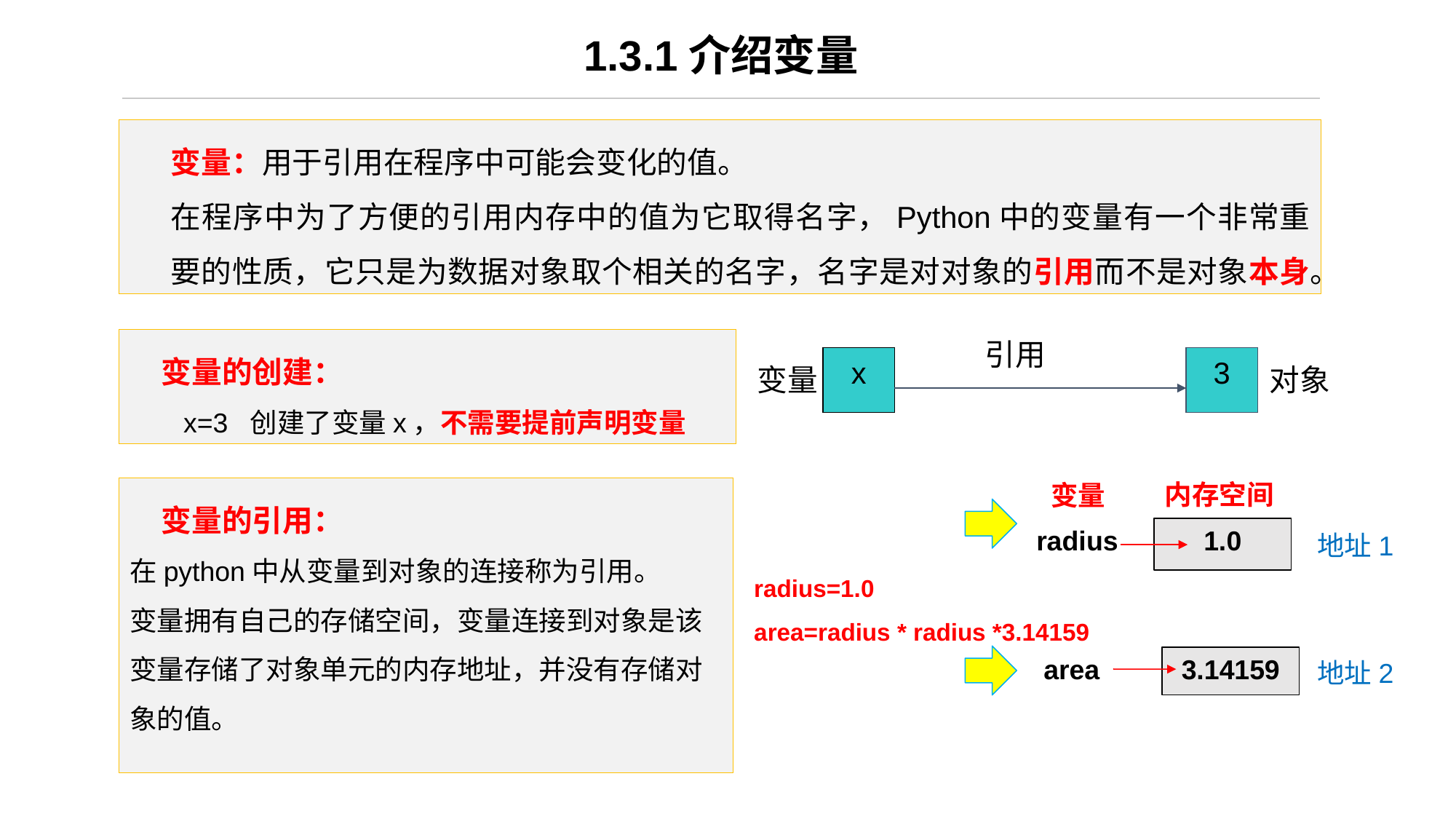

1.3.1介绍变量
变量：用于引用在程序中可能会变化的值。
在程序中为了方便的引用内存中的值为它取得名字，Python中的变量有一个非常重要的性质，它只是为数据对象取个相关的名字，名字是对对象的引用而不是对象本身。
    变量的创建：
       x=3  创建了变量x，不需要提前声明变量
引用
x
3
变量
对象
内存空间
变量
radius
1.0

地址1
    变量的引用：
在python中从变量到对象的连接称为引用。
变量拥有自己的存储空间，变量连接到对象是该变量存储了对象单元的内存地址，并没有存储对象的值。

radius=1.0
area=radius * radius *3.14159

area
3.14159
地址2